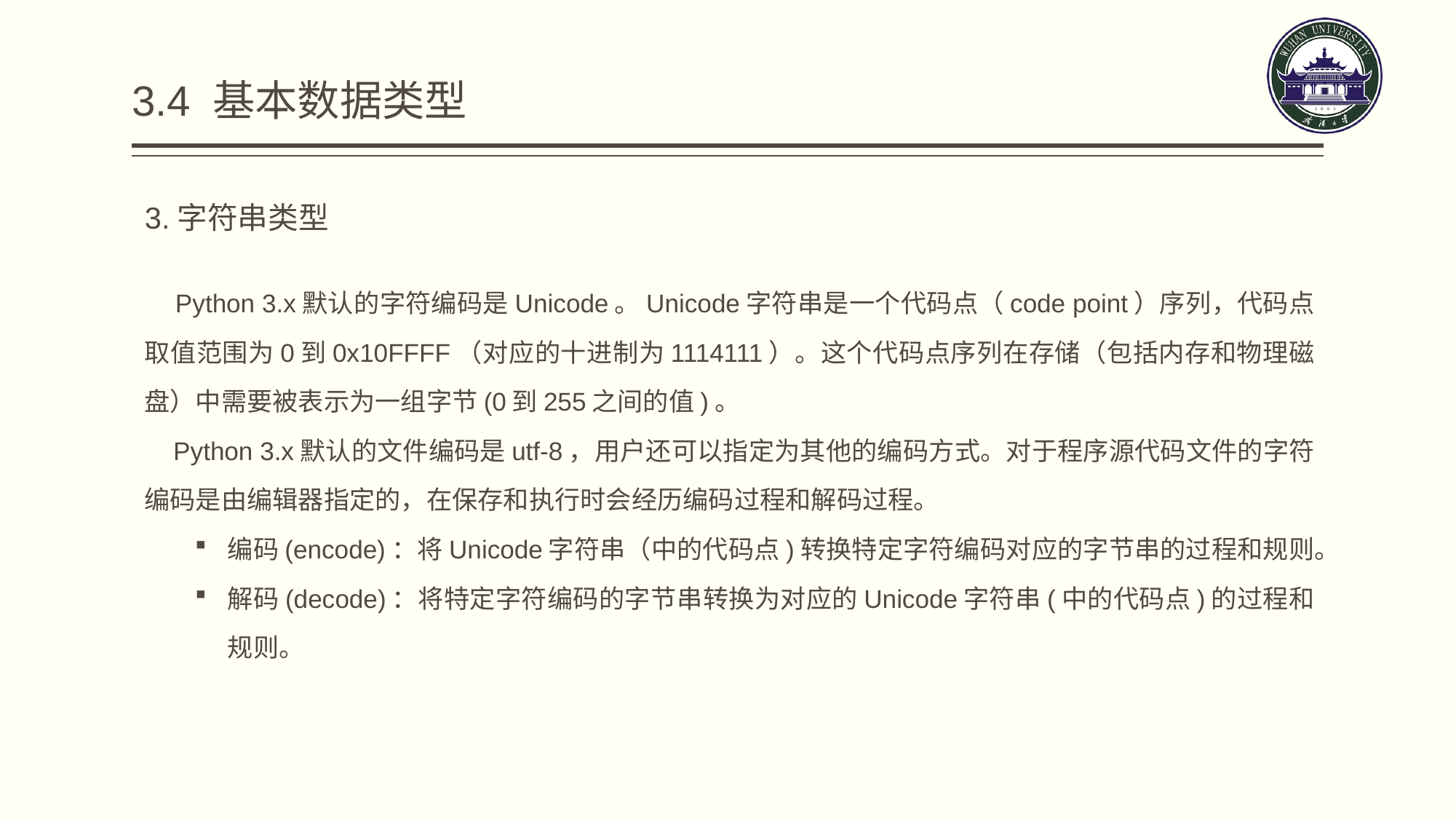

3.4 基本数据类型
3.字符串类型
    Python 3.x默认的字符编码是Unicode。Unicode字符串是一个代码点（code point）序列，代码点取值范围为0到0x10FFFF（对应的十进制为1114111）。这个代码点序列在存储（包括内存和物理磁盘）中需要被表示为一组字节(0到255之间的值)。
    Python 3.x默认的文件编码是utf-8，用户还可以指定为其他的编码方式。对于程序源代码文件的字符编码是由编辑器指定的，在保存和执行时会经历编码过程和解码过程。
编码(encode)：将Unicode字符串（中的代码点)转换特定字符编码对应的字节串的过程和规则。
解码(decode)：将特定字符编码的字节串转换为对应的Unicode字符串(中的代码点)的过程和规则。